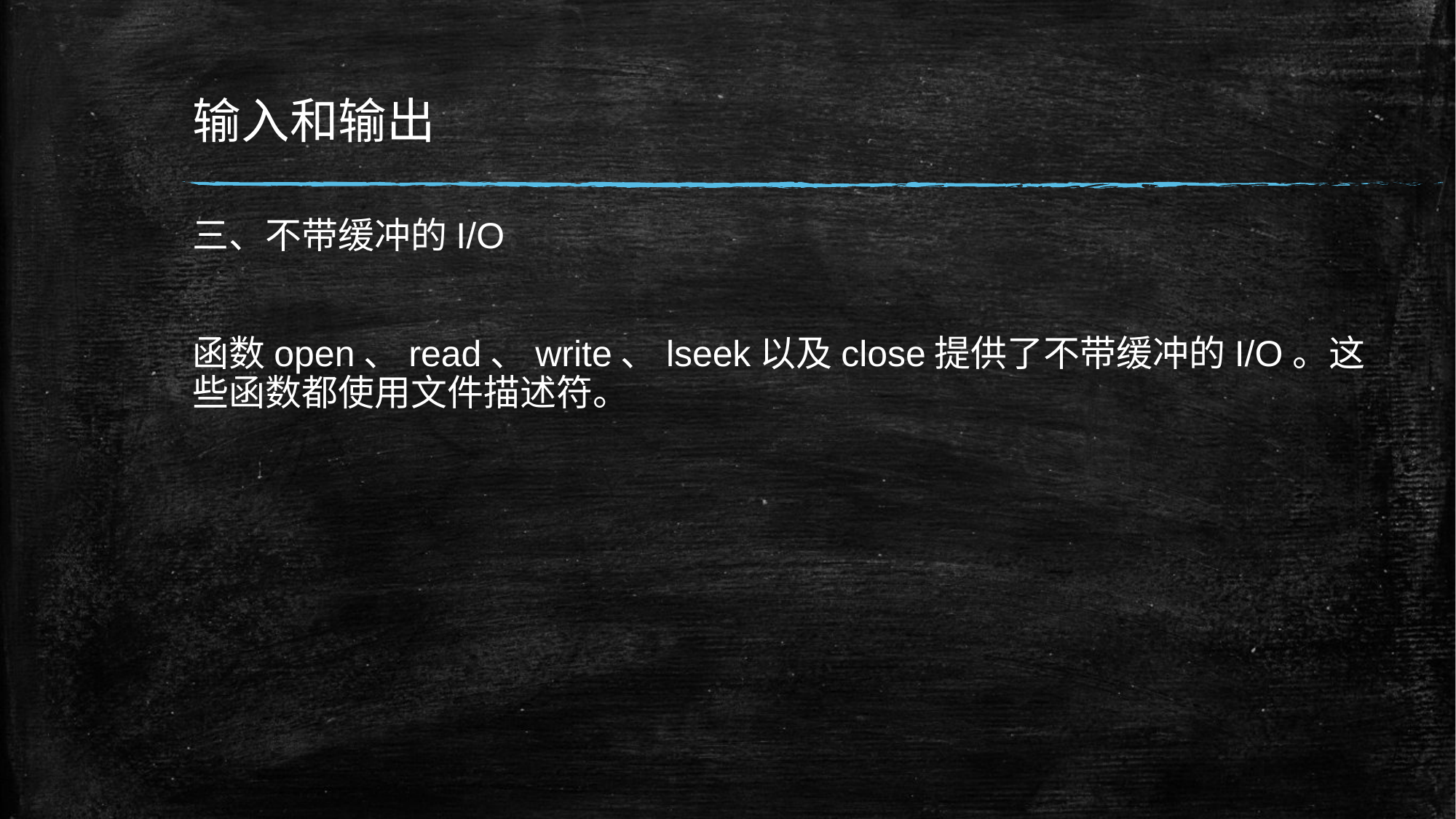

# 输入和输出
三、不带缓冲的I/O

         函数open、read、write、lseek以及close提供了不带缓冲的I/O。这些函数都使用文件描述符。